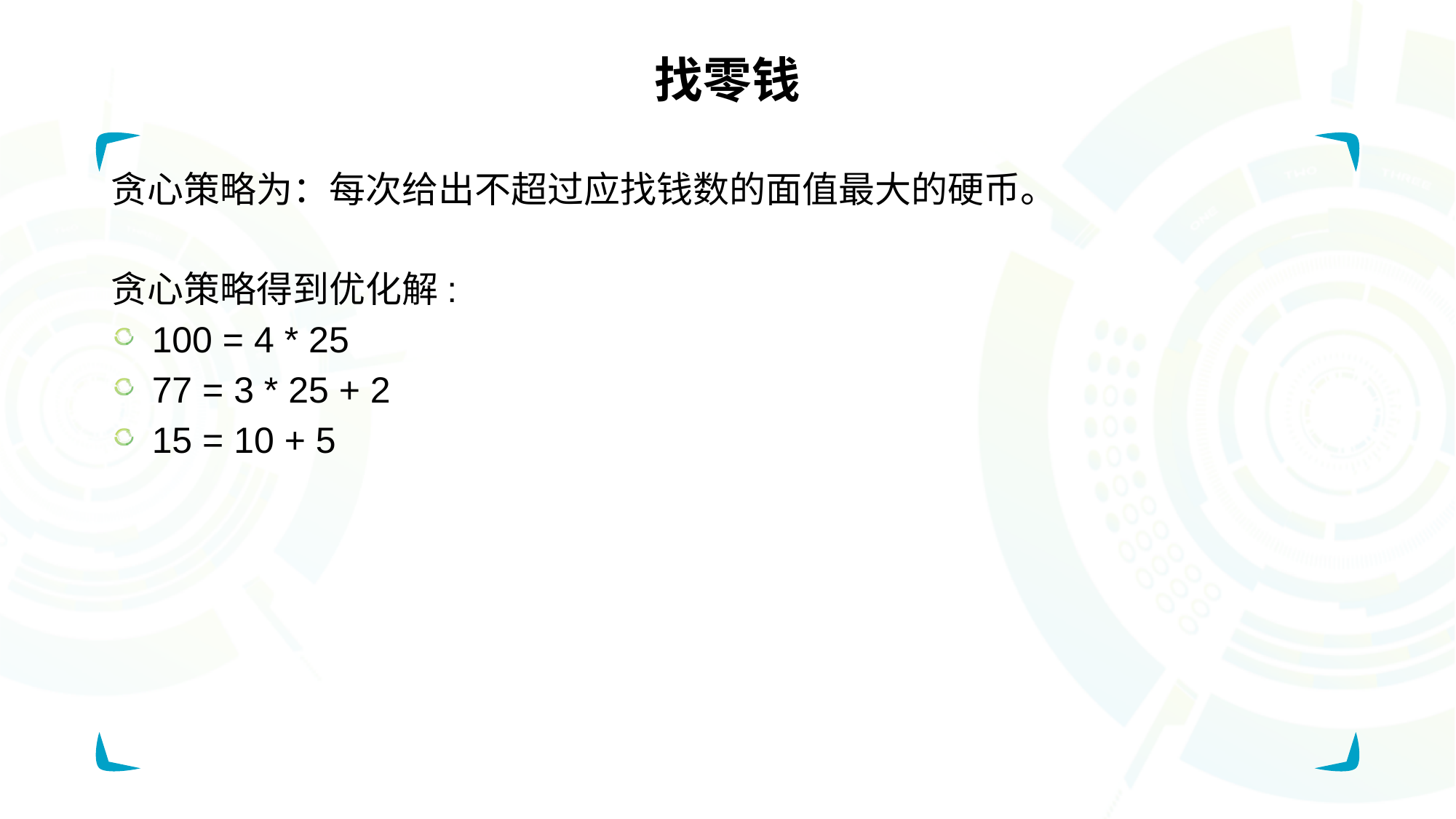

# 找零钱

贪心策略为：每次给出不超过应找钱数的面值最大的硬币。

贪心策略得到优化解:
100 = 4 * 25
77 = 3 * 25 + 2
15 = 10 + 5